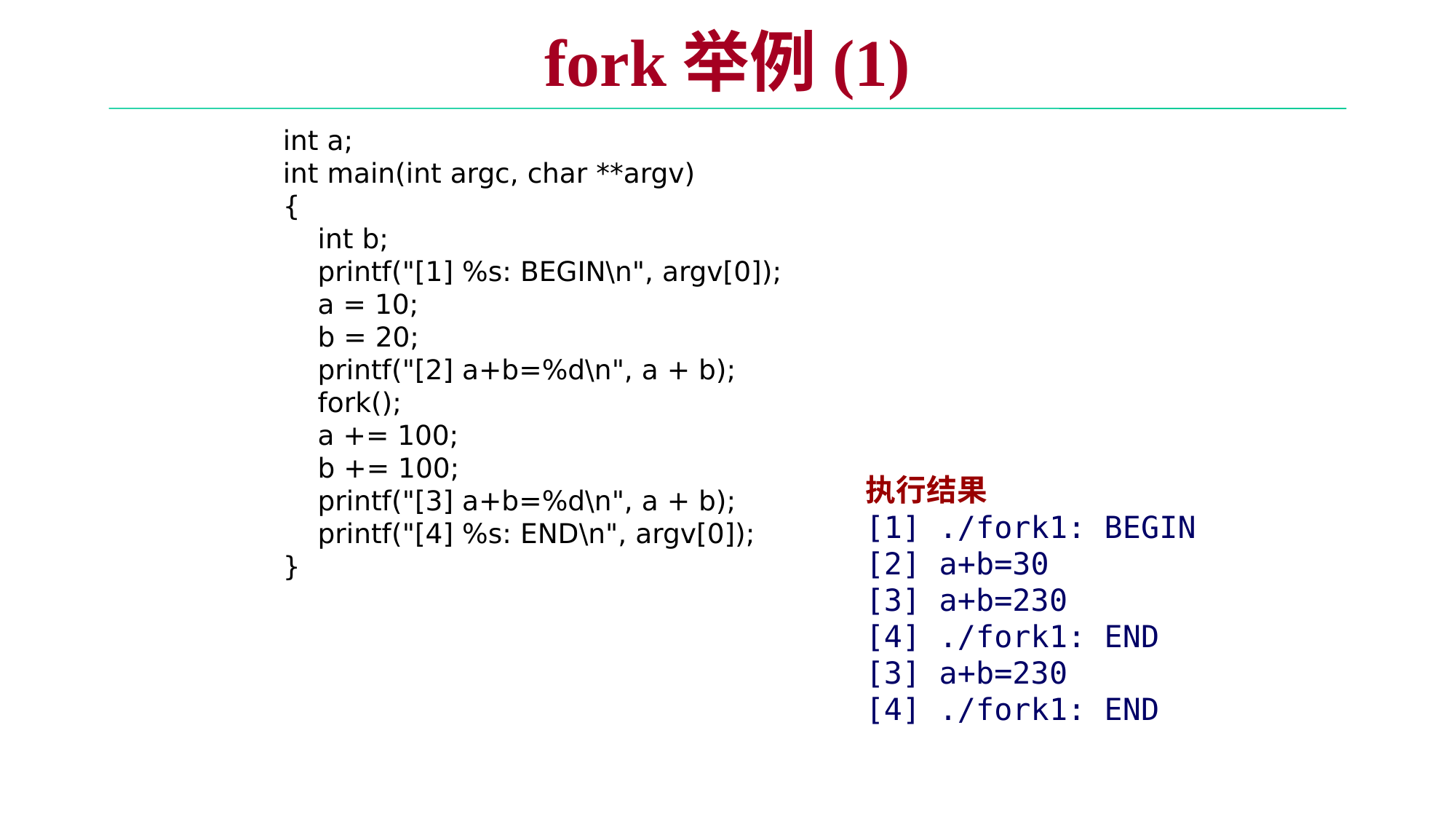

# fork举例(1)
int a;
int main(int argc, char **argv)
{
    int b;
    printf("[1] %s: BEGIN\n", argv[0]);
    a = 10;
    b = 20;
    printf("[2] a+b=%d\n", a + b);
    fork();
    a += 100;
    b += 100;
    printf("[3] a+b=%d\n", a + b);
    printf("[4] %s: END\n", argv[0]);
}
执行结果
[1] ./fork1: BEGIN
[2] a+b=30
[3] a+b=230
[4] ./fork1: END
[3] a+b=230
[4] ./fork1: END